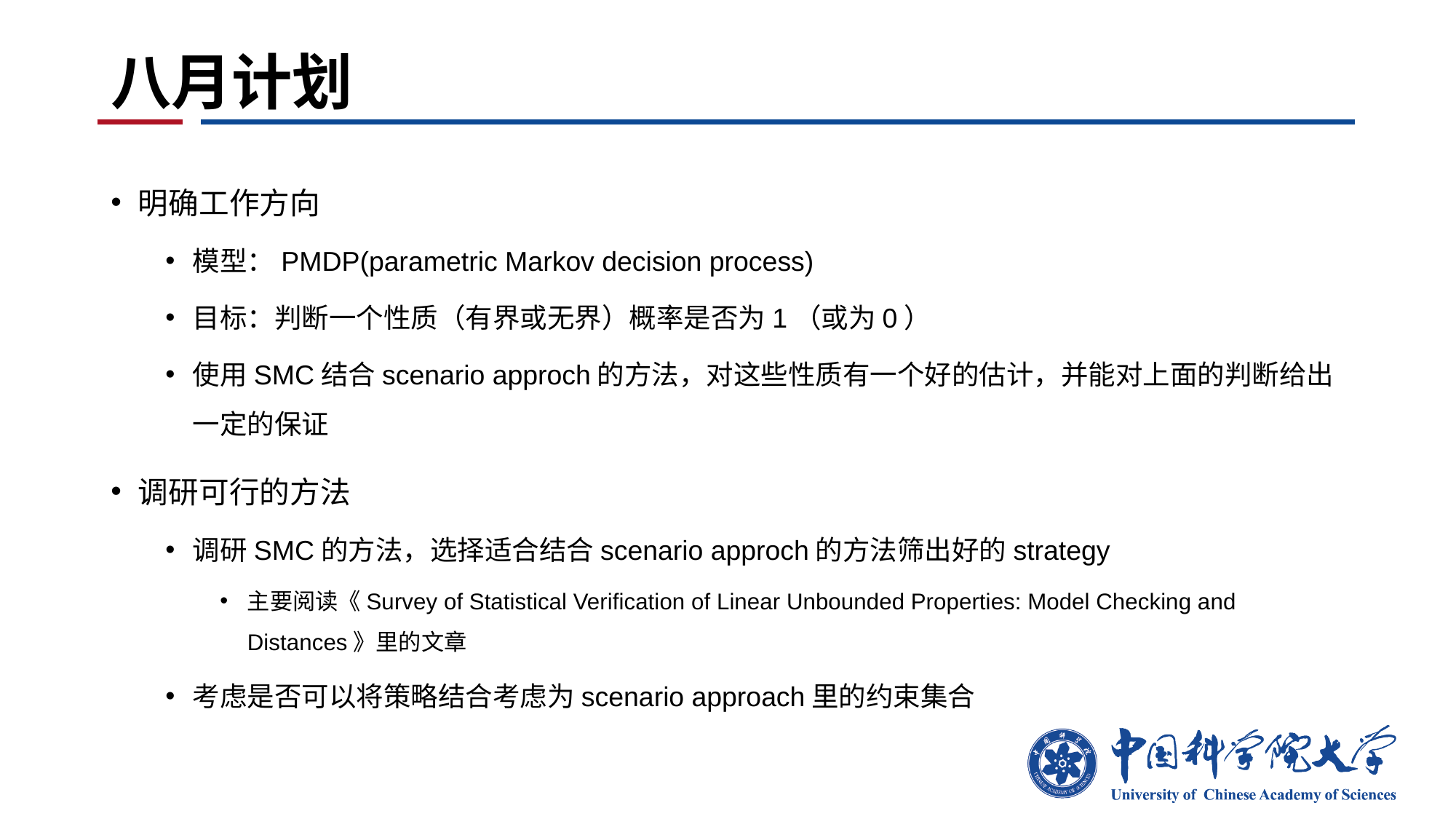

# 八月计划
明确工作方向
模型：PMDP(parametric Markov decision process)
目标：判断一个性质（有界或无界）概率是否为1（或为0）
使用SMC结合scenario approch的方法，对这些性质有一个好的估计，并能对上面的判断给出一定的保证
调研可行的方法
调研SMC的方法，选择适合结合scenario approch的方法筛出好的strategy
主要阅读《Survey of Statistical Verification of Linear Unbounded Properties: Model Checking and Distances》里的文章
考虑是否可以将策略结合考虑为scenario approach里的约束集合